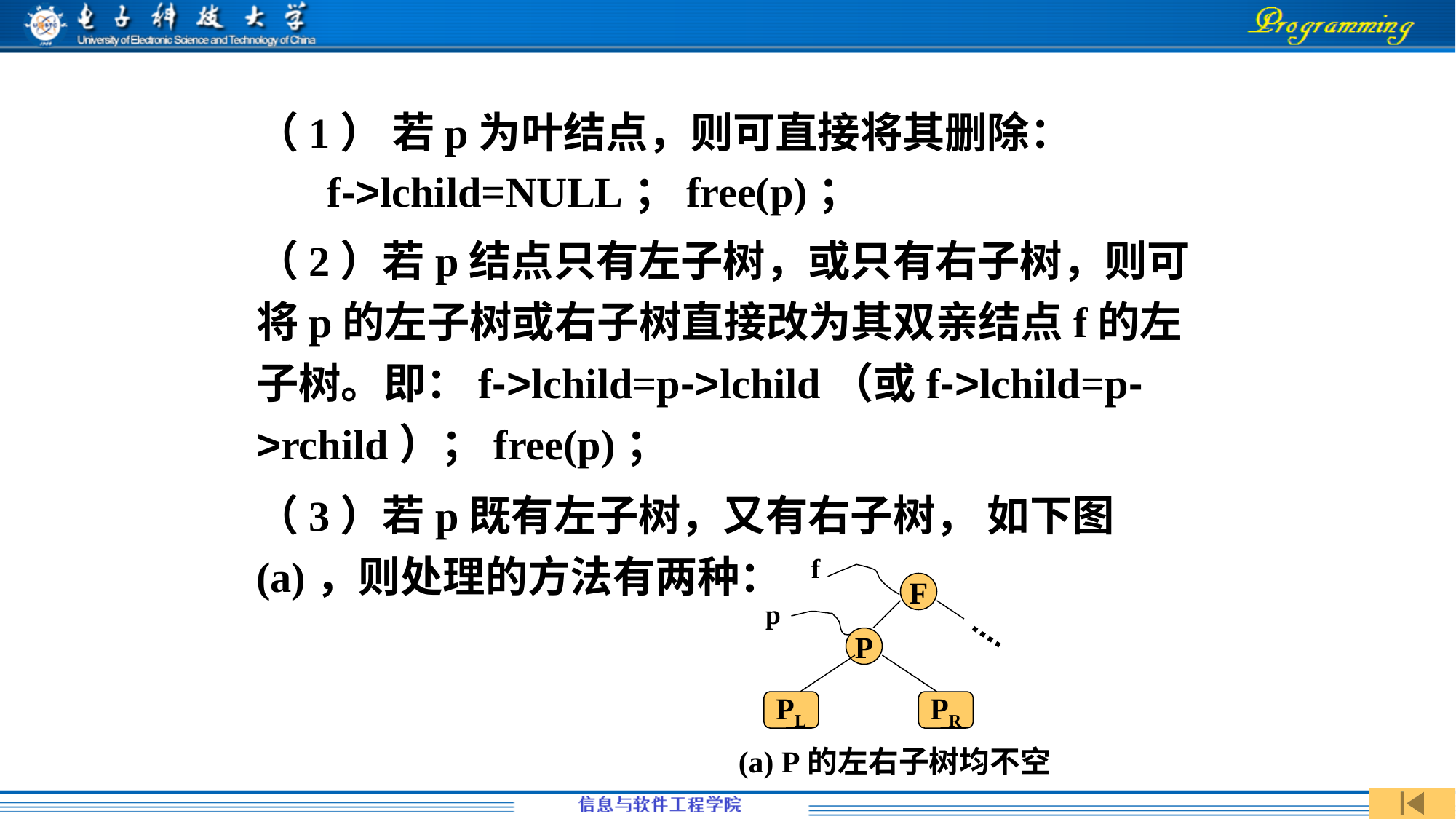

（1） 若p为叶结点，则可直接将其删除：
      f->lchild=NULL；free(p)；
（2）若p结点只有左子树，或只有右子树，则可将p的左子树或右子树直接改为其双亲结点f的左子树。即：f->lchild=p->lchild（或f->lchild=p->rchild）；free(p)；
（3）若p既有左子树，又有右子树， 如下图(a)，则处理的方法有两种：
f

F
p

P

PL
PR
(a) P的左右子树均不空